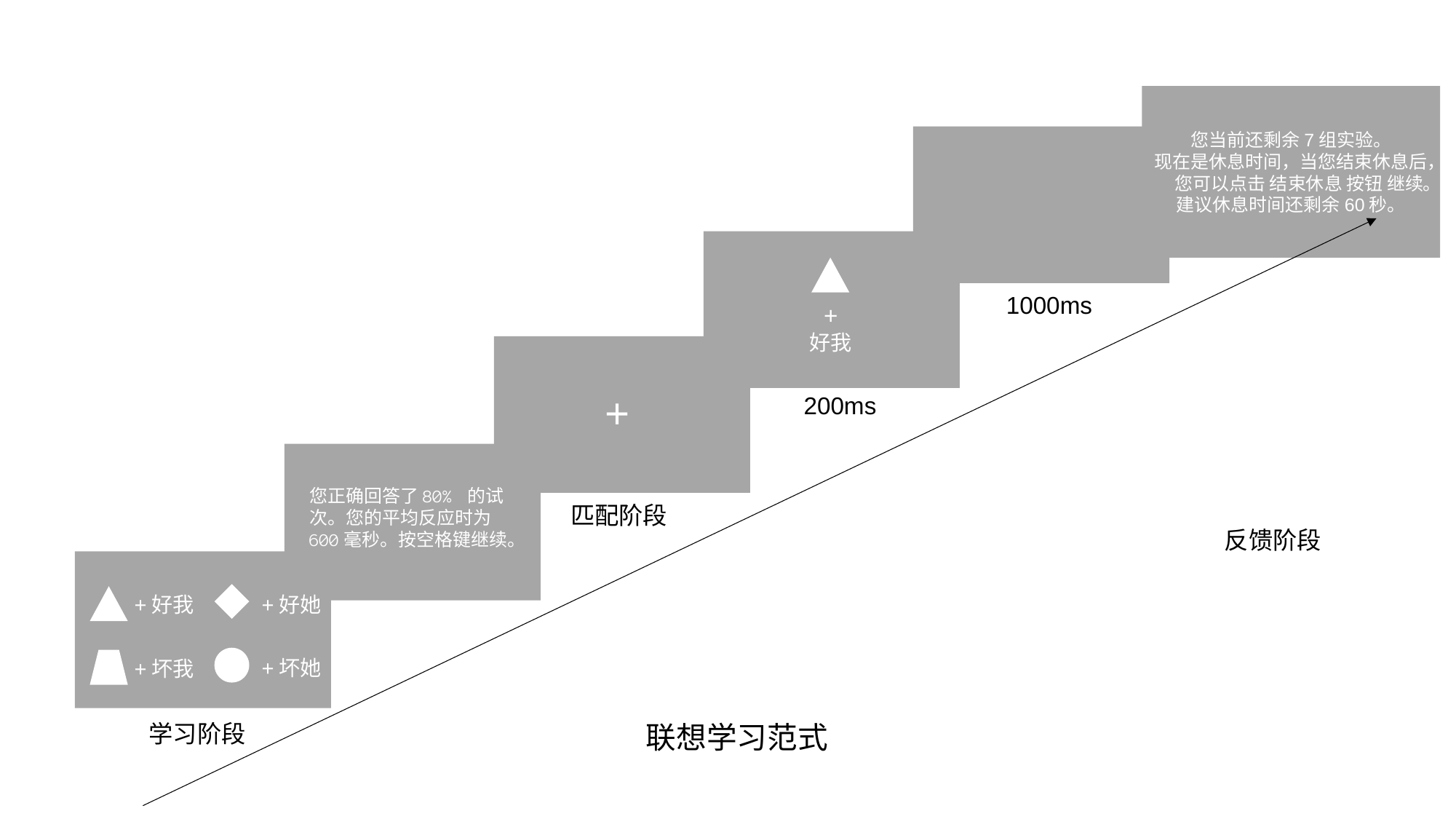

您当前还剩余7组实验。
现在是休息时间，当您结束休息后，    您可以点击 结束休息 按钮 继续。
建议休息时间还剩余60秒。

1000ms
+
好我

+
200ms

您正确回答了80% 的试次。您的平均反应时为600毫秒。按空格键继续。

匹配阶段
反馈阶段

+好她

+好我

+坏她

+坏我
学习阶段
联想学习范式